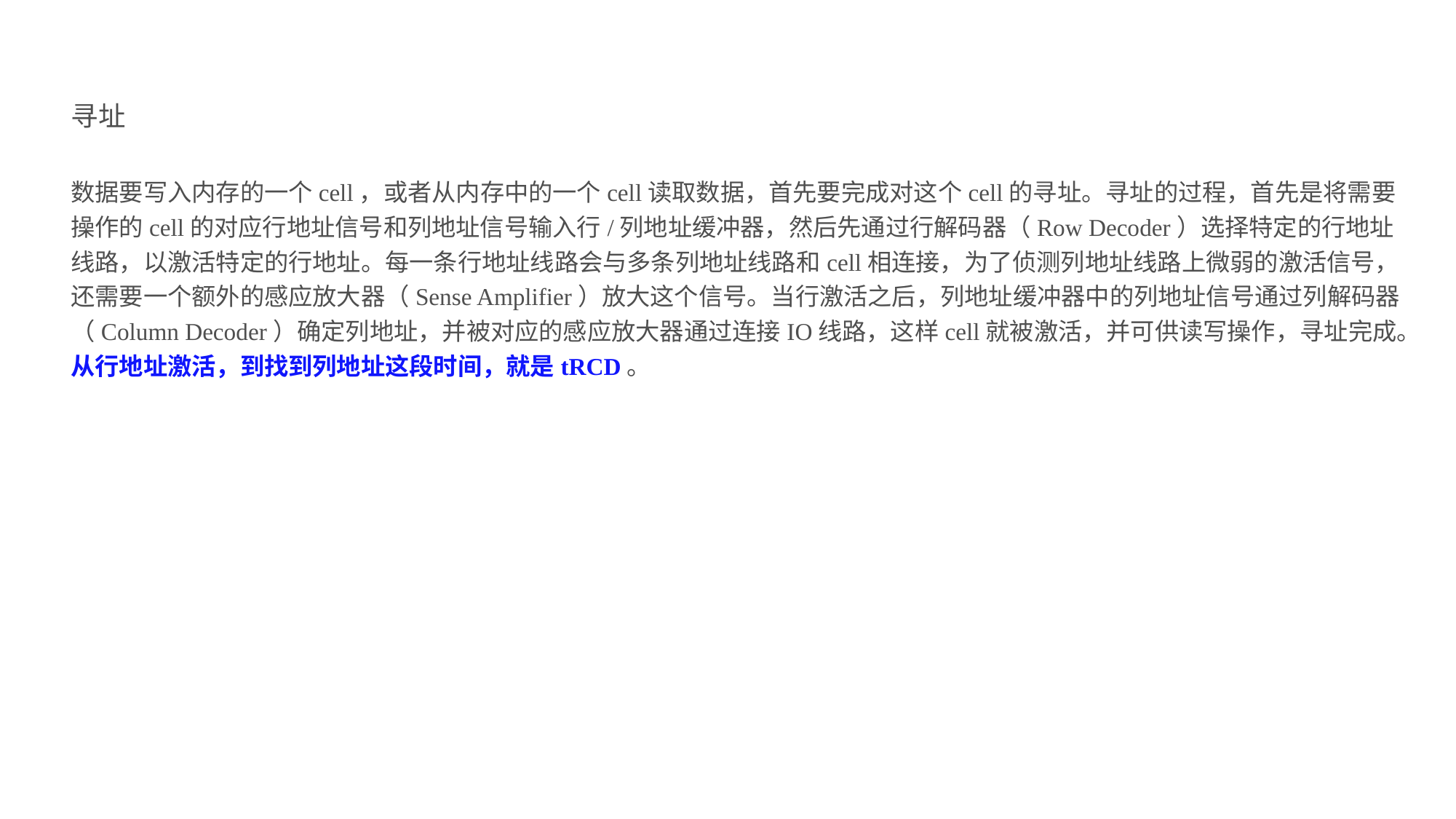

寻址
数据要写入内存的一个cell，或者从内存中的一个cell读取数据，首先要完成对这个cell的寻址。寻址的过程，首先是将需要操作的cell的对应行地址信号和列地址信号输入行/列地址缓冲器，然后先通过行解码器（Row Decoder）选择特定的行地址线路，以激活特定的行地址。每一条行地址线路会与多条列地址线路和cell相连接，为了侦测列地址线路上微弱的激活信号，还需要一个额外的感应放大器（Sense Amplifier）放大这个信号。当行激活之后，列地址缓冲器中的列地址信号通过列解码器（Column Decoder）确定列地址，并被对应的感应放大器通过连接IO线路，这样cell就被激活，并可供读写操作，寻址完成。从行地址激活，到找到列地址这段时间，就是tRCD。